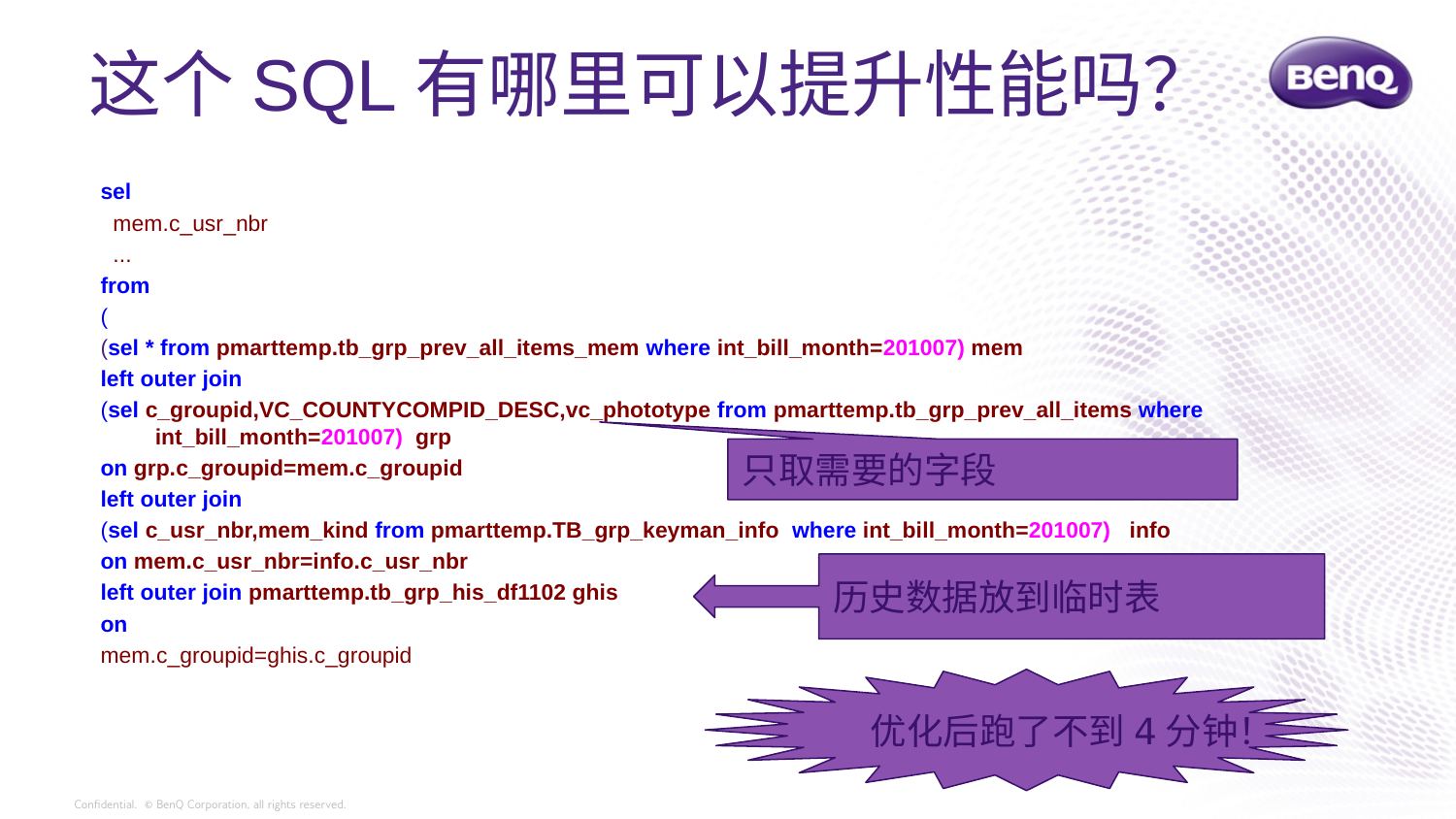

这个SQL有哪里可以提升性能吗？

sel
  mem.c_usr_nbr
  ...
from
(
(sel * from pmarttemp.tb_grp_prev_all_items_mem where int_bill_month=201007) mem
left outer join
(sel c_groupid,VC_COUNTYCOMPID_DESC,vc_phototype from pmarttemp.tb_grp_prev_all_items where int_bill_month=201007)  grp
on grp.c_groupid=mem.c_groupid
left outer join
(sel c_usr_nbr,mem_kind from pmarttemp.TB_grp_keyman_info  where int_bill_month=201007)   info
on mem.c_usr_nbr=info.c_usr_nbr
left outer join pmarttemp.tb_grp_his_df1102 ghis
on
mem.c_groupid=ghis.c_groupid

只取需要的字段
历史数据放到临时表
优化后跑了不到4分钟！